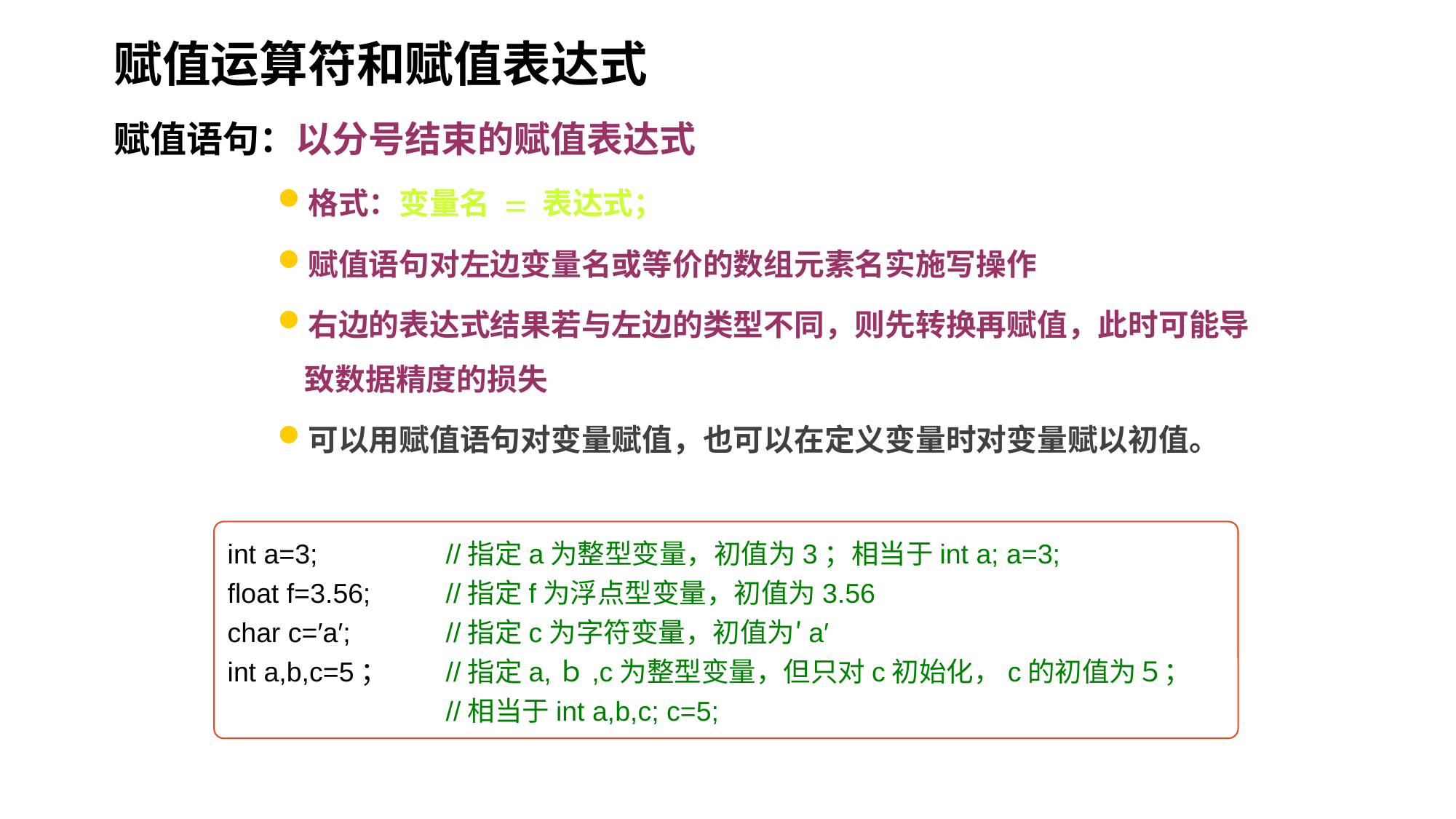

赋值运算符和赋值表达式
赋值语句：以分号结束的赋值表达式
格式：变量名 = 表达式；
赋值语句对左边变量名或等价的数组元素名实施写操作
右边的表达式结果若与左边的类型不同，则先转换再赋值，此时可能导致数据精度的损失
可以用赋值语句对变量赋值，也可以在定义变量时对变量赋以初值。

int a=3; 		//指定a为整型变量，初值为3；相当于int a; a=3;
float f=3.56;	//指定f为浮点型变量，初值为3.56
char c=′a′;	//指定c为字符变量，初值为′a′
int a,b,c=5；	//指定a,ｂ,c为整型变量，但只对c初始化，c的初值为５；
		//相当于int a,b,c; c=5;